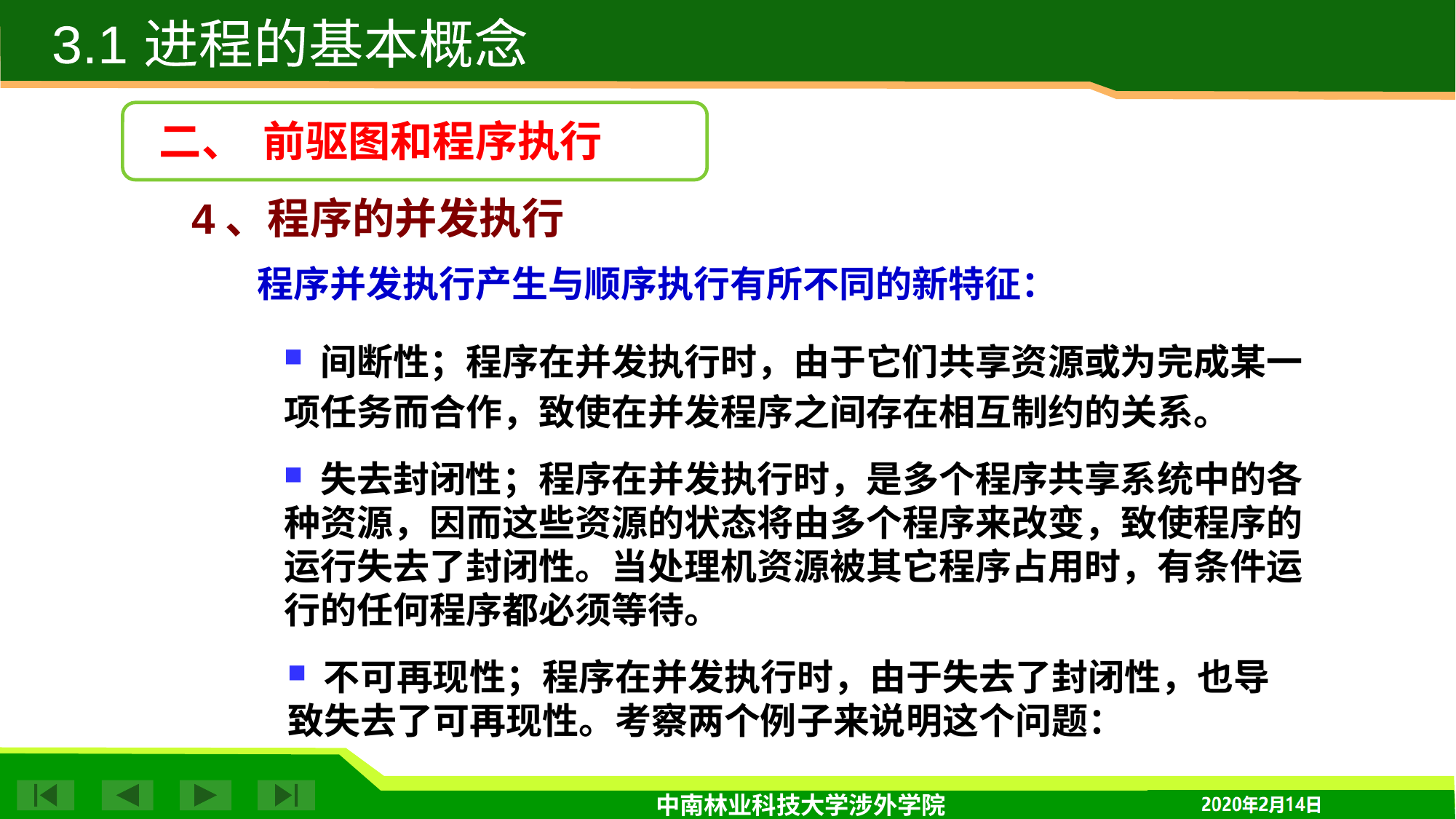

3.1 进程的基本概念

二、  前驱图和程序执行
 4、程序的并发执行
    程序并发执行产生与顺序执行有所不同的新特征：
 间断性；程序在并发执行时，由于它们共享资源或为完成某一项任务而合作，致使在并发程序之间存在相互制约的关系。
 失去封闭性；程序在并发执行时，是多个程序共享系统中的各种资源，因而这些资源的状态将由多个程序来改变，致使程序的运行失去了封闭性。当处理机资源被其它程序占用时，有条件运行的任何程序都必须等待。
 不可再现性；程序在并发执行时，由于失去了封闭性，也导致失去了可再现性。考察两个例子来说明这个问题：